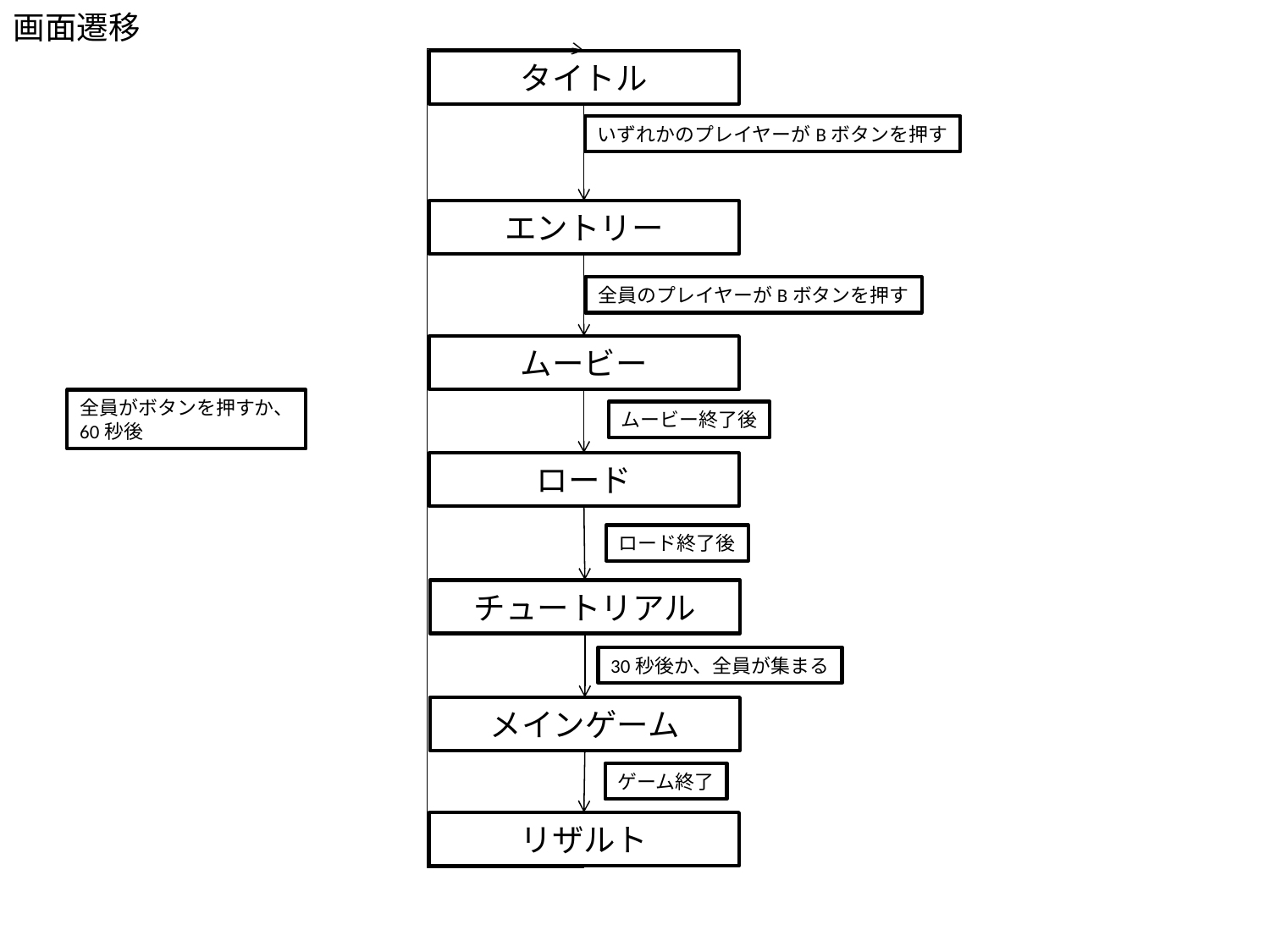

画面遷移
タイトル
いずれかのプレイヤーがBボタンを押す
エントリー
全員のプレイヤーがBボタンを押す
ムービー
全員がボタンを押すか、
60秒後
ムービー終了後
ロード
ロード終了後
チュートリアル
30秒後か、全員が集まる
メインゲーム
ゲーム終了
リザルト